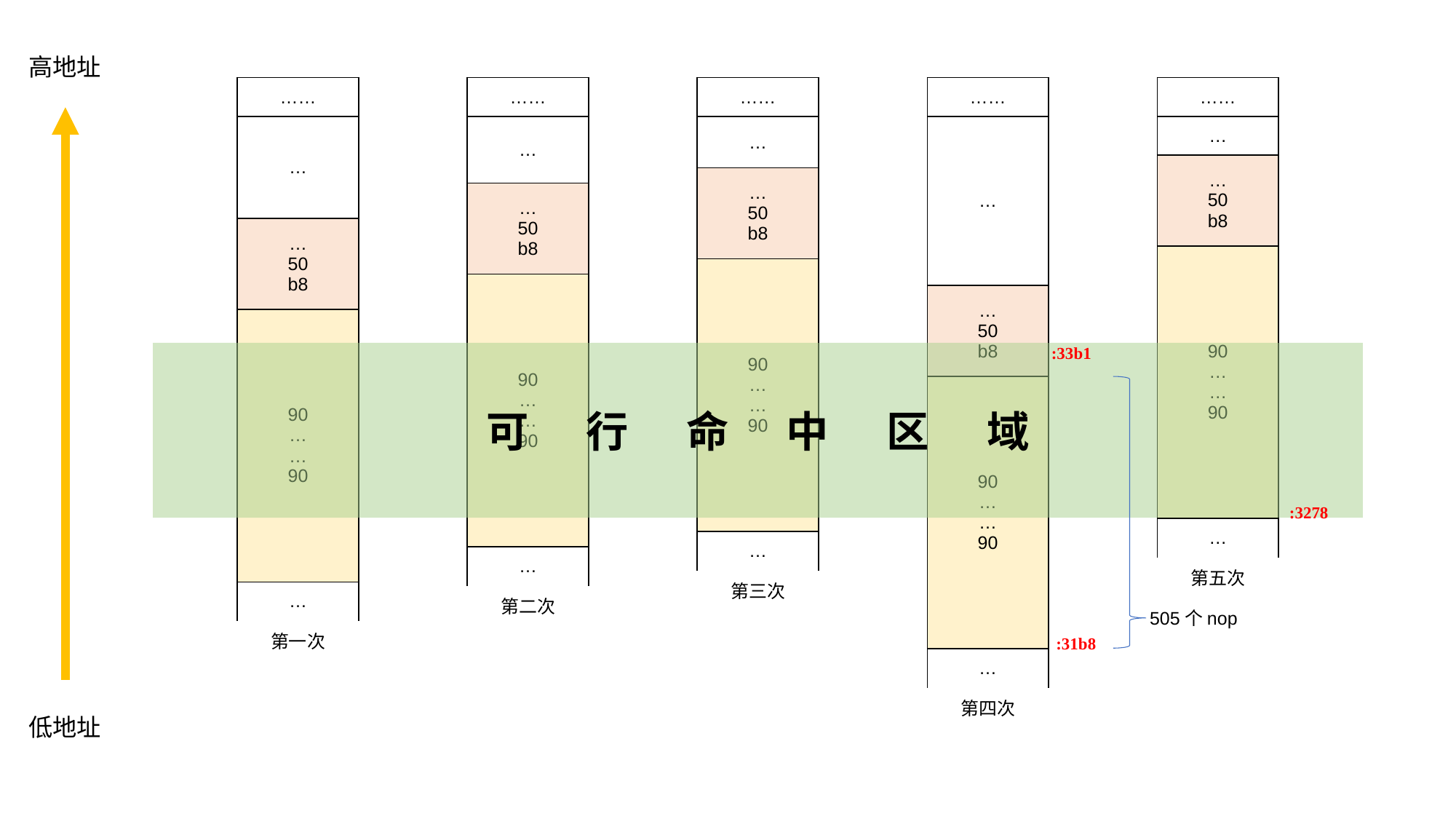

高地址
低地址
| …… |
| --- |
| … |
| … 50 b8 |
| 90 … … 90 |
| … |
| 第一次 |
| …… |
| --- |
| … |
| … 50 b8 |
| 90 … … 90 |
| … |
| 第二次 |
| …… |
| --- |
| … |
| … 50 b8 |
| 90 … … 90 |
| … |
| 第三次 |
| …… |
| --- |
| … |
| … 50 b8 |
| 90 … … 90 |
| … |
| 第四次 |
| …… |
| --- |
| … |
| … 50 b8 |
| 90 … … 90 |
| … |
| 第五次 |
:33b1
可      行      命      中      区      域

:3278
505个nop
:31b8